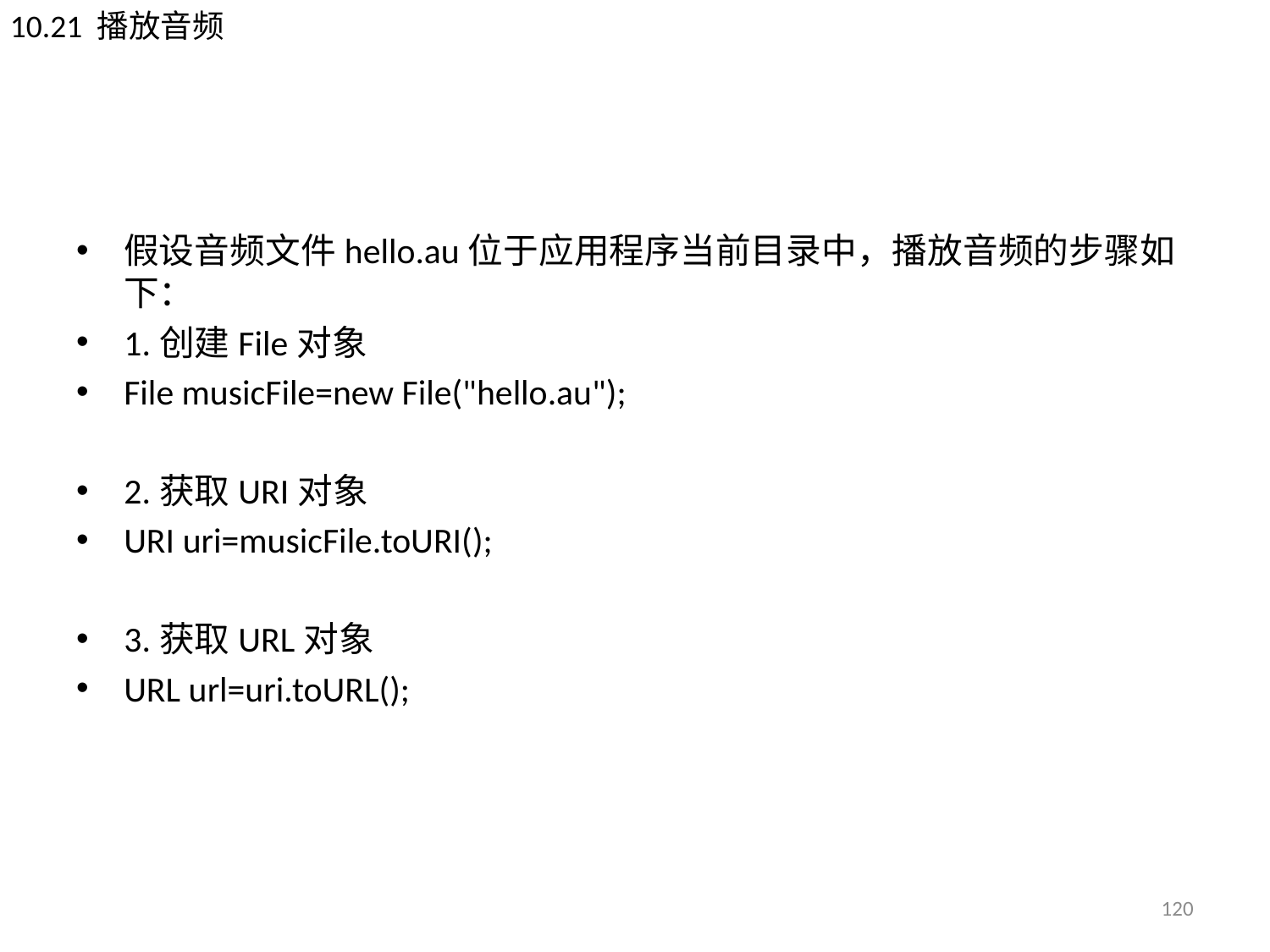

10.21 播放音频
#
假设音频文件hello.au位于应用程序当前目录中，播放音频的步骤如下：
1.创建File对象
File musicFile=new File("hello.au");

2.获取URI对象
URI uri=musicFile.toURI();

3.获取URL对象
URL url=uri.toURL();

120